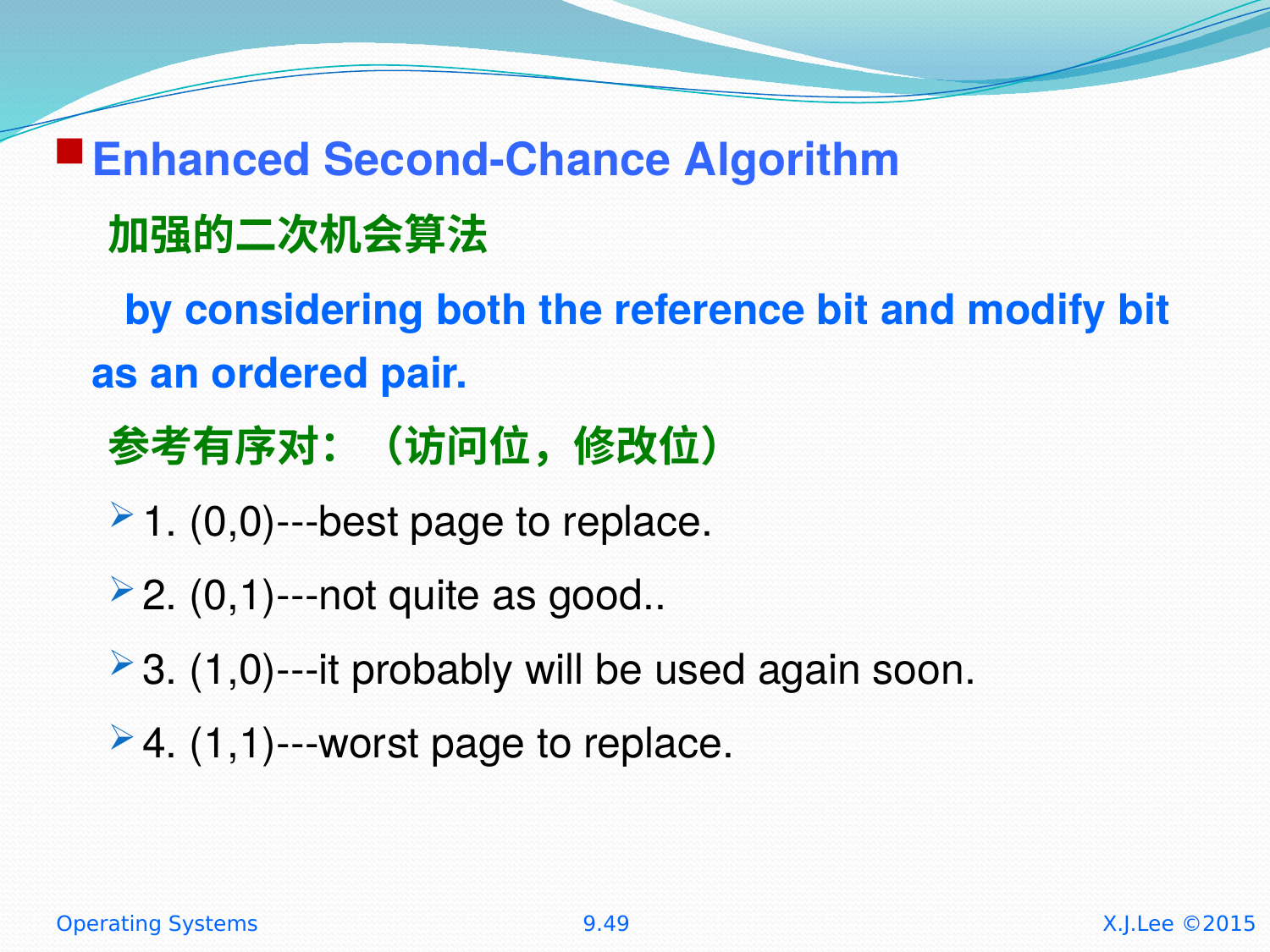

Enhanced Second-Chance Algorithm
加强的二次机会算法
      by considering both the reference bit and modify bit as an ordered pair.
参考有序对：（访问位，修改位）
1. (0,0)---best page to replace.
2. (0,1)---not quite as good..
3. (1,0)---it probably will be used again soon.
4. (1,1)---worst page to replace.
Operating Systems
9.49
X.J.Lee ©2015